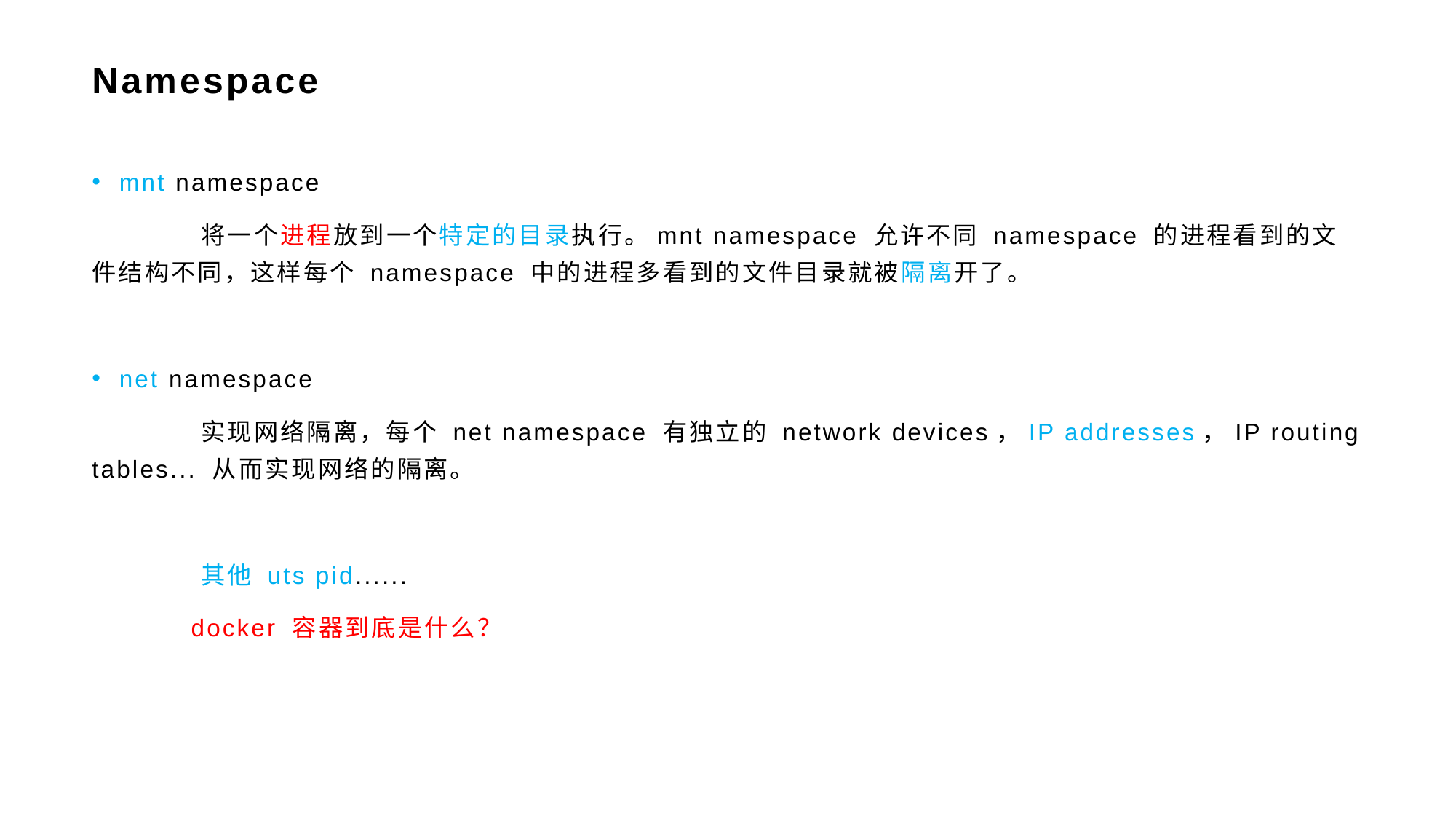

# Namespace

mnt namespace
	将一个进程放到一个特定的目录执行。mnt namespace 允许不同 namespace 的进程看到的文件结构不同，这样每个 namespace 中的进程多看到的文件目录就被隔离开了。

net namespace
	实现网络隔离，每个 net namespace 有独立的 network devices，IP addresses，IP routing tables... 从而实现网络的隔离。

	其他 uts pid......
           docker 容器到底是什么？